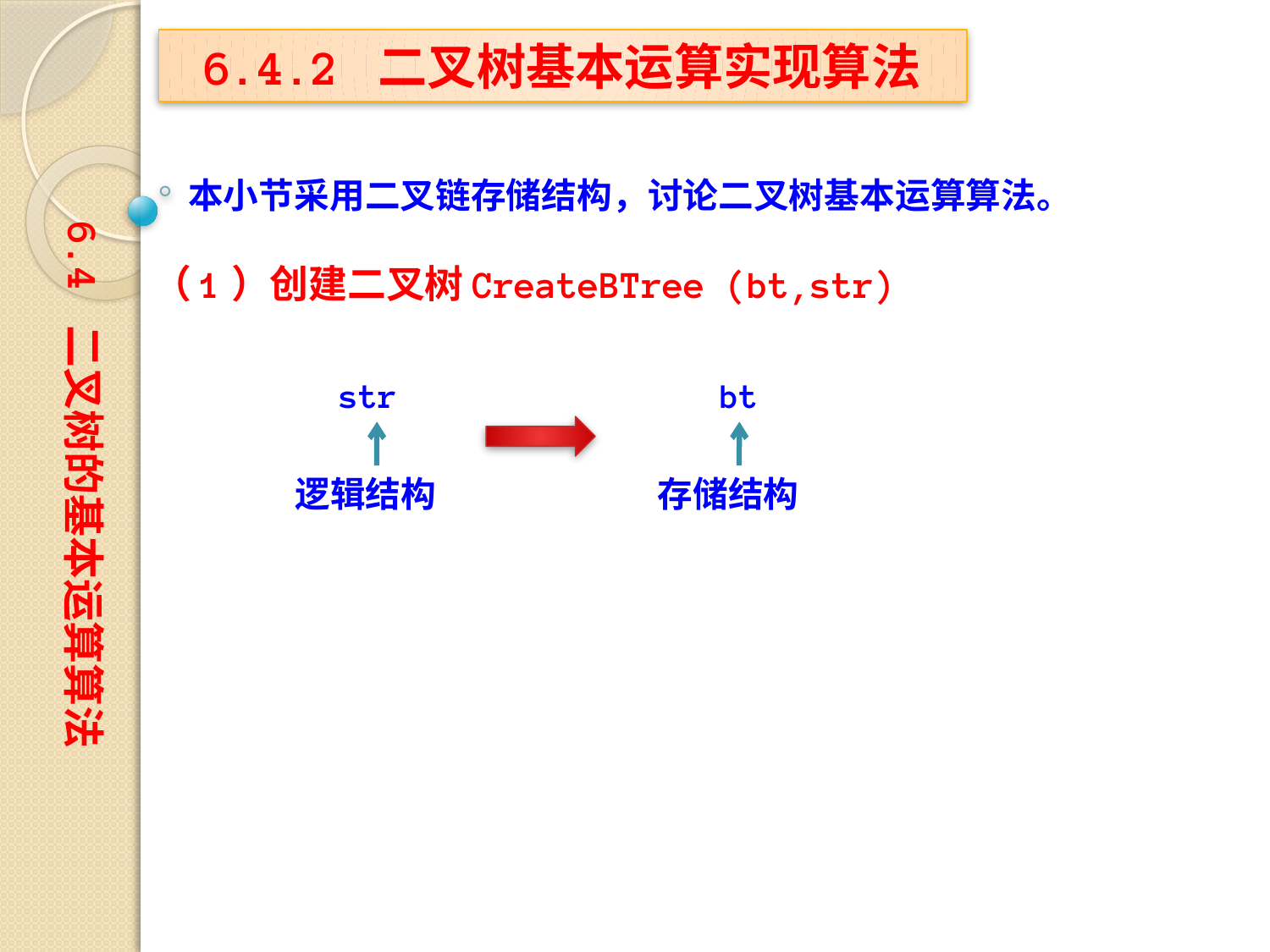

6.4.2 二叉树基本运算实现算法
本小节采用二叉链存储结构，讨论二叉树基本运算算法。
6.4 二叉树的基本运算算法
（1）创建二叉树CreateBTree (bt,str)
str
bt

逻辑结构
存储结构